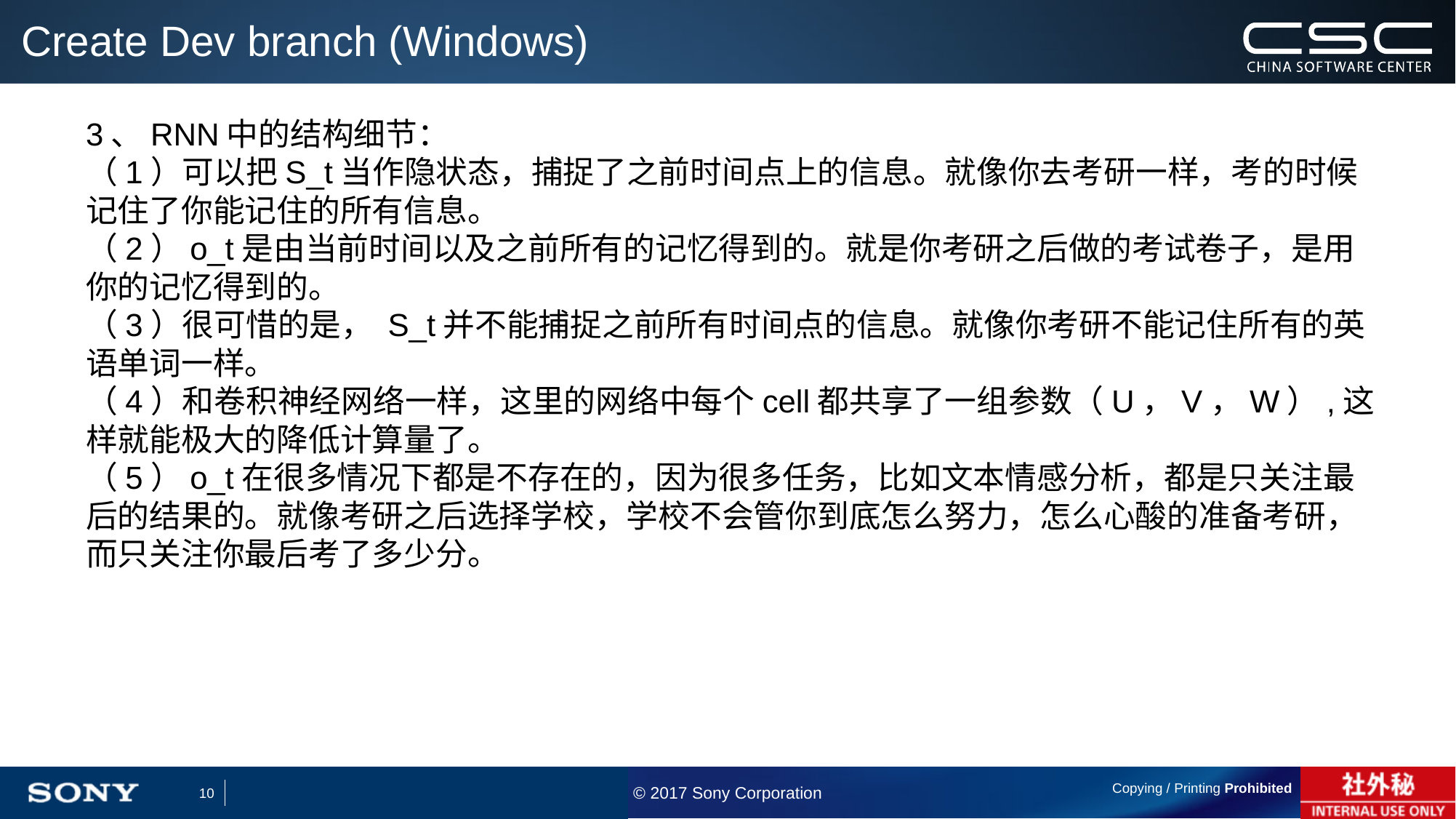

# Create Dev branch (Windows)
3、RNN中的结构细节：
（1）可以把S_t当作隐状态，捕捉了之前时间点上的信息。就像你去考研一样，考的时候记住了你能记住的所有信息。
（2）o_t是由当前时间以及之前所有的记忆得到的。就是你考研之后做的考试卷子，是用你的记忆得到的。
（3）很可惜的是， S_t并不能捕捉之前所有时间点的信息。就像你考研不能记住所有的英语单词一样。
（4）和卷积神经网络一样，这里的网络中每个cell都共享了一组参数（U，V，W）,这样就能极大的降低计算量了。
（5）o_t在很多情况下都是不存在的，因为很多任务，比如文本情感分析，都是只关注最后的结果的。就像考研之后选择学校，学校不会管你到底怎么努力，怎么心酸的准备考研，而只关注你最后考了多少分。